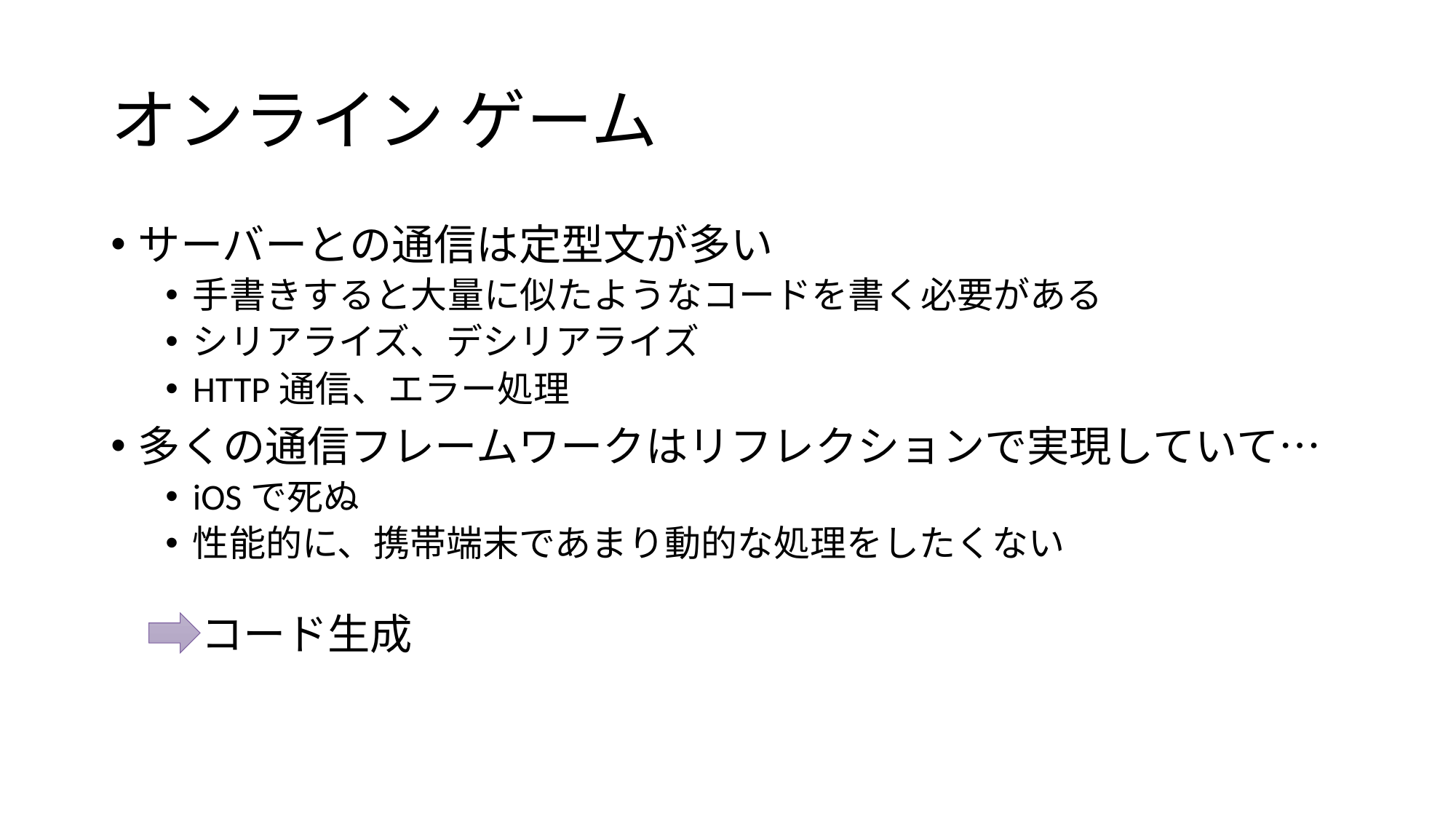

# オンライン ゲーム
サーバーとの通信は定型文が多い
手書きすると大量に似たようなコードを書く必要がある
シリアライズ、デシリアライズ
HTTP通信、エラー処理
多くの通信フレームワークはリフレクションで実現していて…
iOSで死ぬ
性能的に、携帯端末であまり動的な処理をしたくない
コード生成